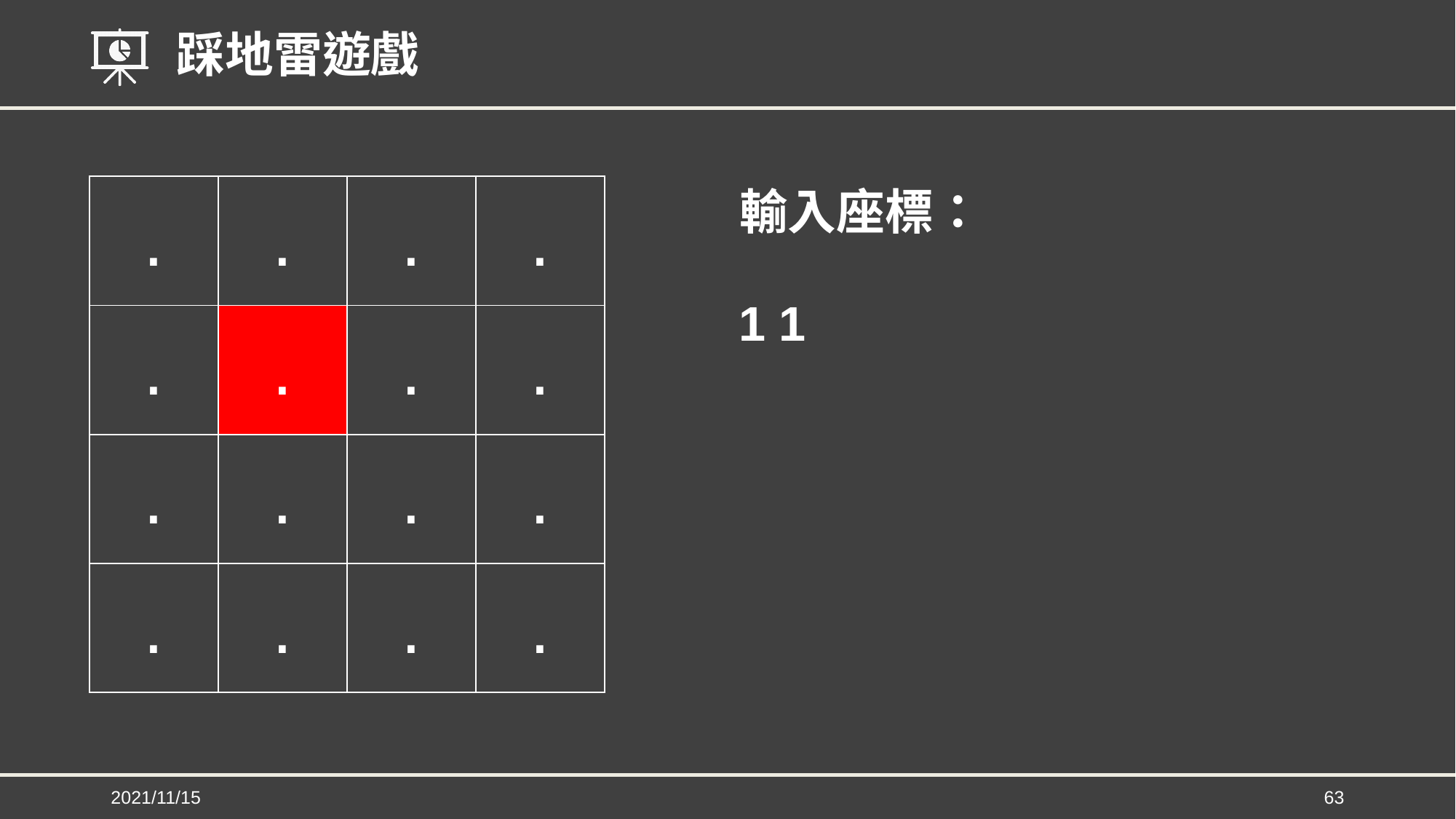

# 踩地雷遊戲
| . | . | . | . |
| --- | --- | --- | --- |
| . | . | . | . |
| . | . | . | . |
| . | . | . | . |
輸入座標：
1 1
2021/11/15

63